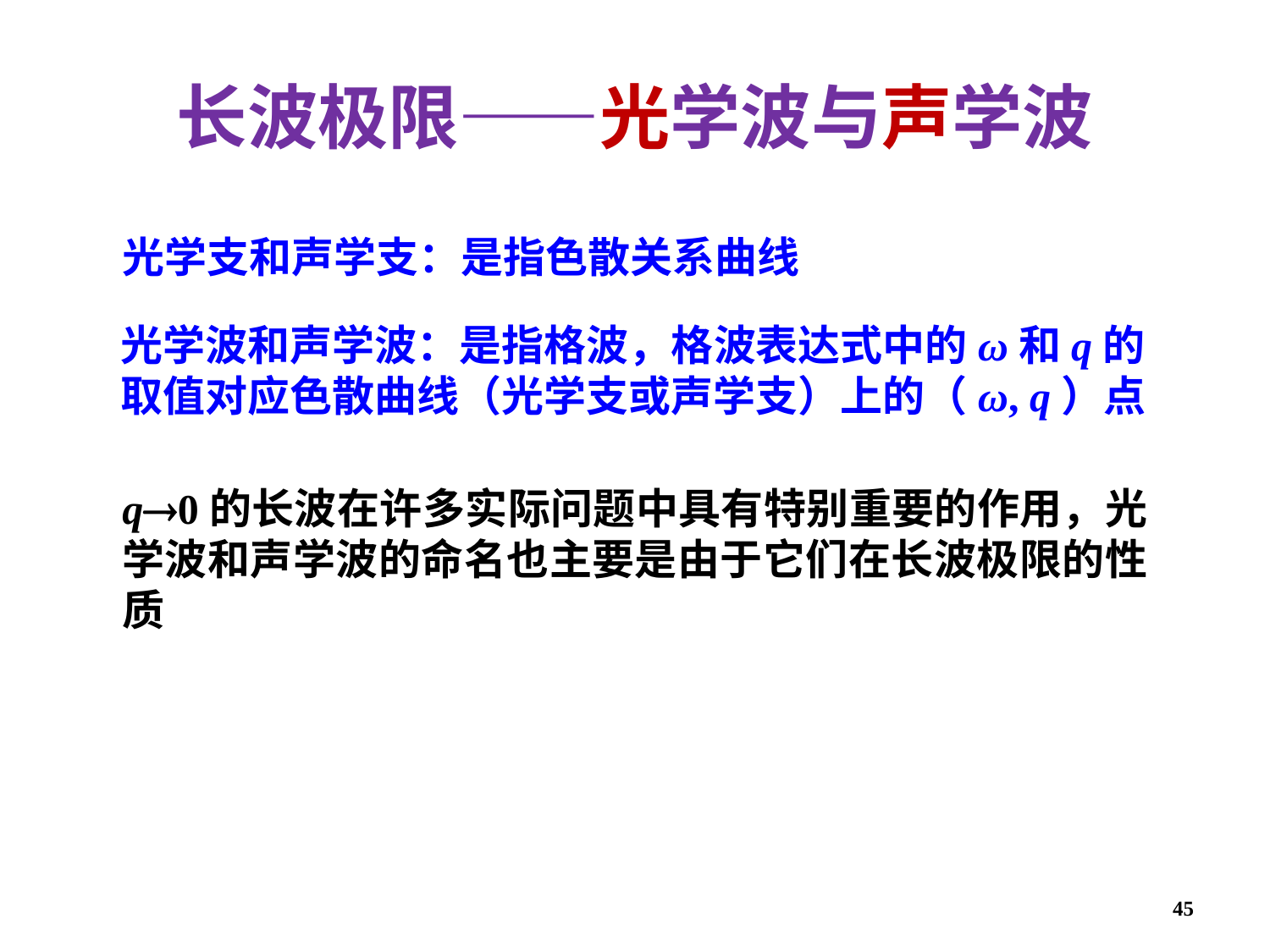

长波极限——光学波与声学波
光学支和声学支：是指色散关系曲线
光学波和声学波：是指格波，格波表达式中的ω和q的取值对应色散曲线（光学支或声学支）上的（ω, q）点

q→0的长波在许多实际问题中具有特别重要的作用，光学波和声学波的命名也主要是由于它们在长波极限的性质
45